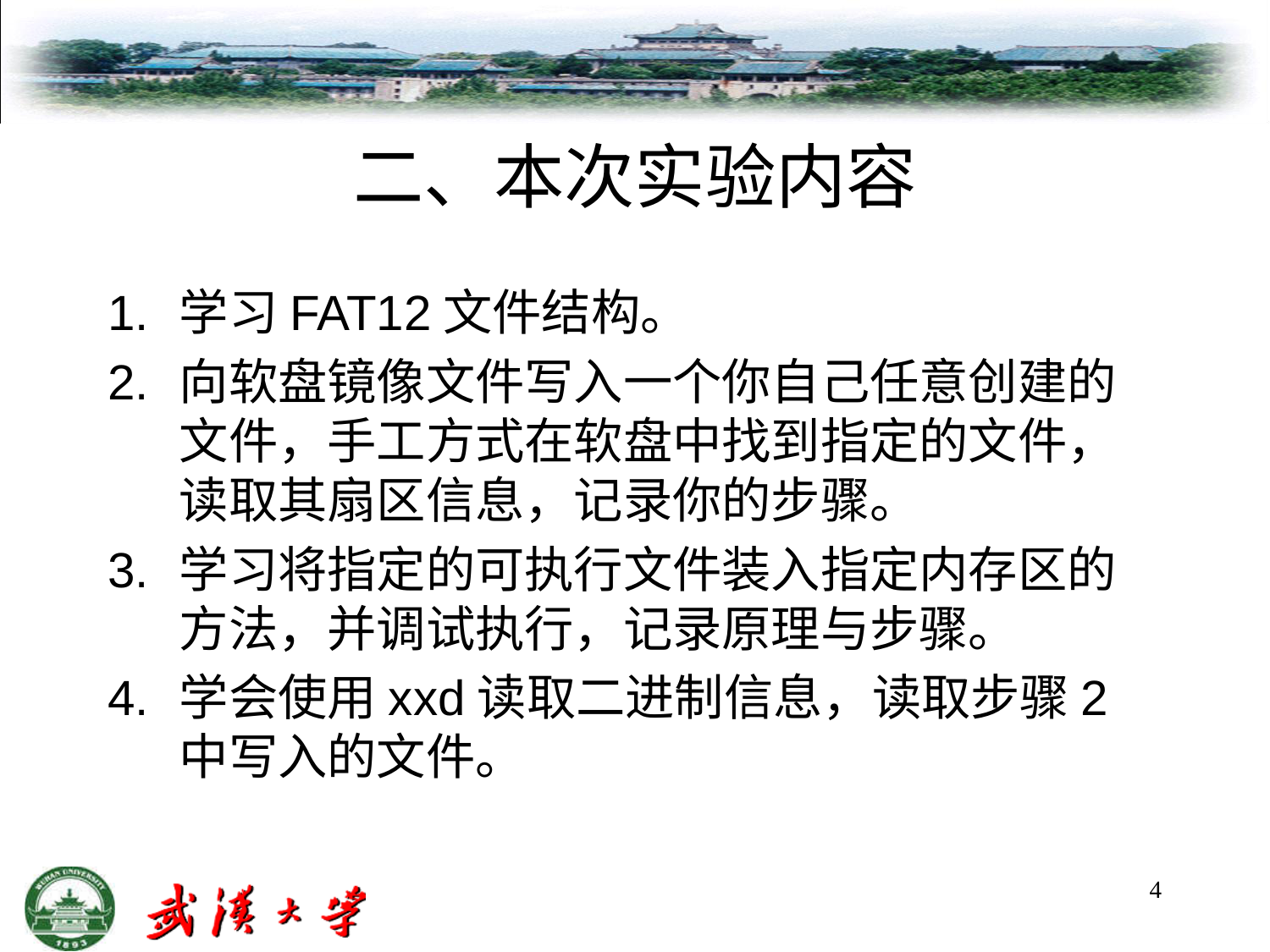

# 二、本次实验内容
学习FAT12文件结构。
向软盘镜像文件写入一个你自己任意创建的文件，手工方式在软盘中找到指定的文件，读取其扇区信息，记录你的步骤。
学习将指定的可执行文件装入指定内存区的方法，并调试执行，记录原理与步骤。
学会使用xxd读取二进制信息，读取步骤2中写入的文件。

4